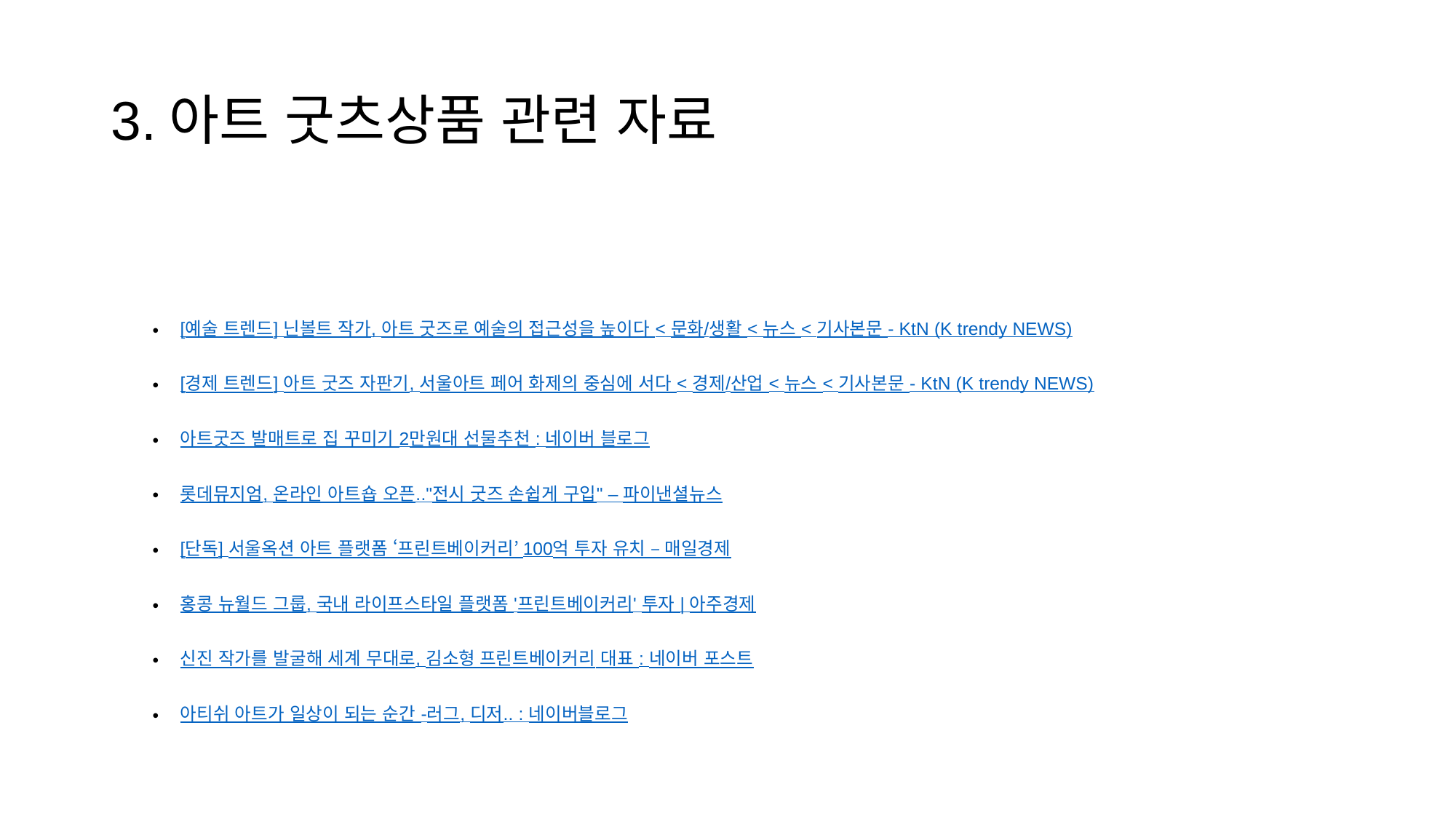

# 3.아트 굿츠상품 관련 자료

[예술 트렌드] 닌볼트 작가, 아트 굿즈로 예술의 접근성을 높이다 < 문화/생활 < 뉴스 < 기사본문 - KtN (K trendy NEWS)
[경제 트렌드] 아트 굿즈 자판기, 서울아트 페어 화제의 중심에 서다 < 경제/산업 < 뉴스 < 기사본문 - KtN (K trendy NEWS)
아트굿즈 발매트로 집 꾸미기 2만원대 선물추천 : 네이버 블로그
롯데뮤지엄, 온라인 아트숍 오픈.."전시 굿즈 손쉽게 구입" – 파이낸셜뉴스
[단독] 서울옥션 아트 플랫폼 ‘프린트베이커리’ 100억 투자 유치 – 매일경제
홍콩 뉴월드 그룹, 국내 라이프스타일 플랫폼 '프린트베이커리' 투자 | 아주경제
신진 작가를 발굴해 세계 무대로, 김소형 프린트베이커리 대표 : 네이버 포스트
아티쉬 아트가 일상이 되는 순간 -러그, 디저.. : 네이버블로그